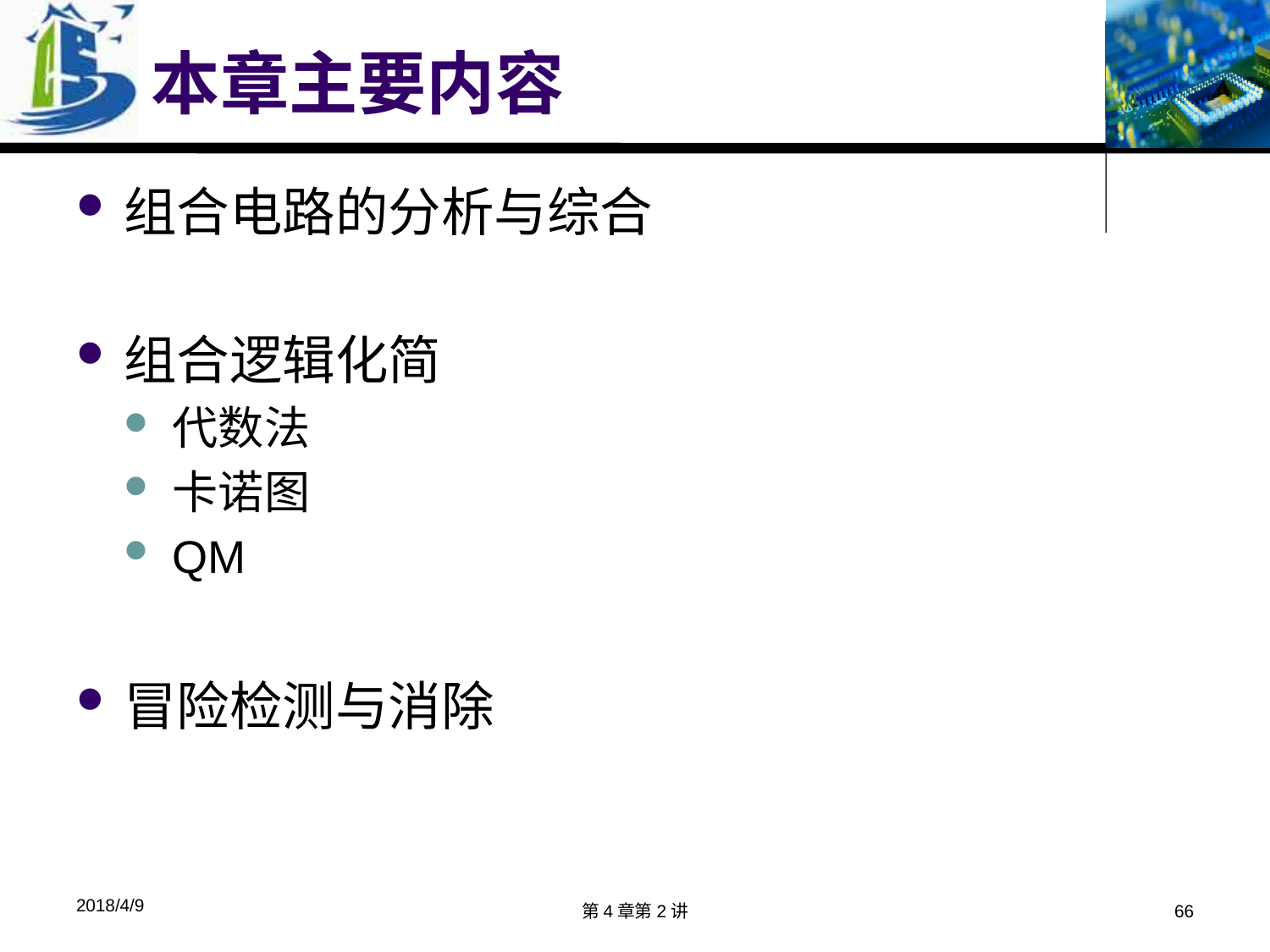

# 本章主要内容
组合电路的分析与综合

组合逻辑化简
代数法
卡诺图
QM

冒险检测与消除
2018/4/9
第4章第2讲
66